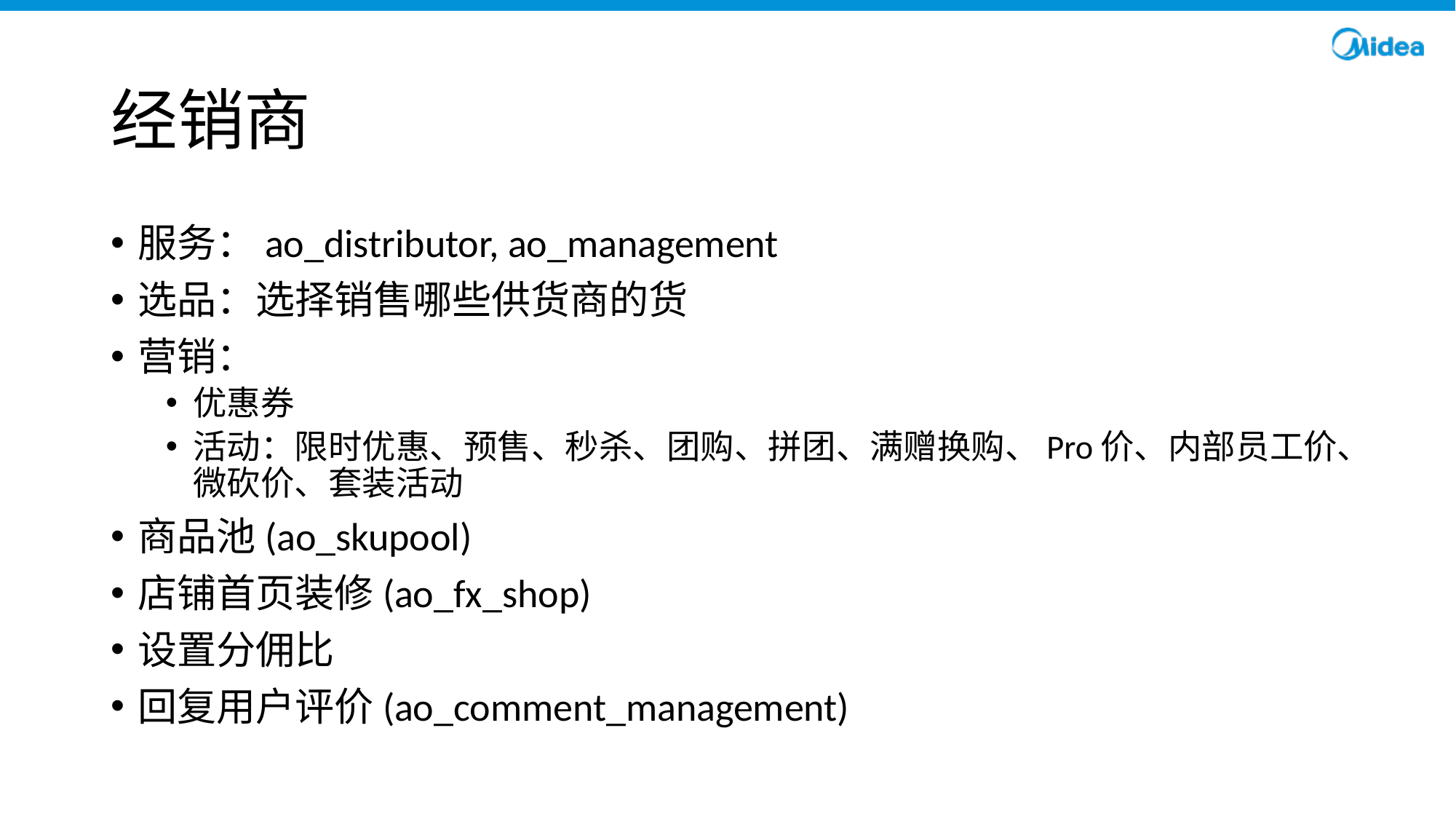

# 经销商
服务：ao_distributor, ao_management
选品：选择销售哪些供货商的货
营销：
优惠券
活动：限时优惠、预售、秒杀、团购、拼团、满赠换购、Pro价、内部员工价、微砍价、套装活动
商品池(ao_skupool)
店铺首页装修(ao_fx_shop)
设置分佣比
回复用户评价(ao_comment_management)